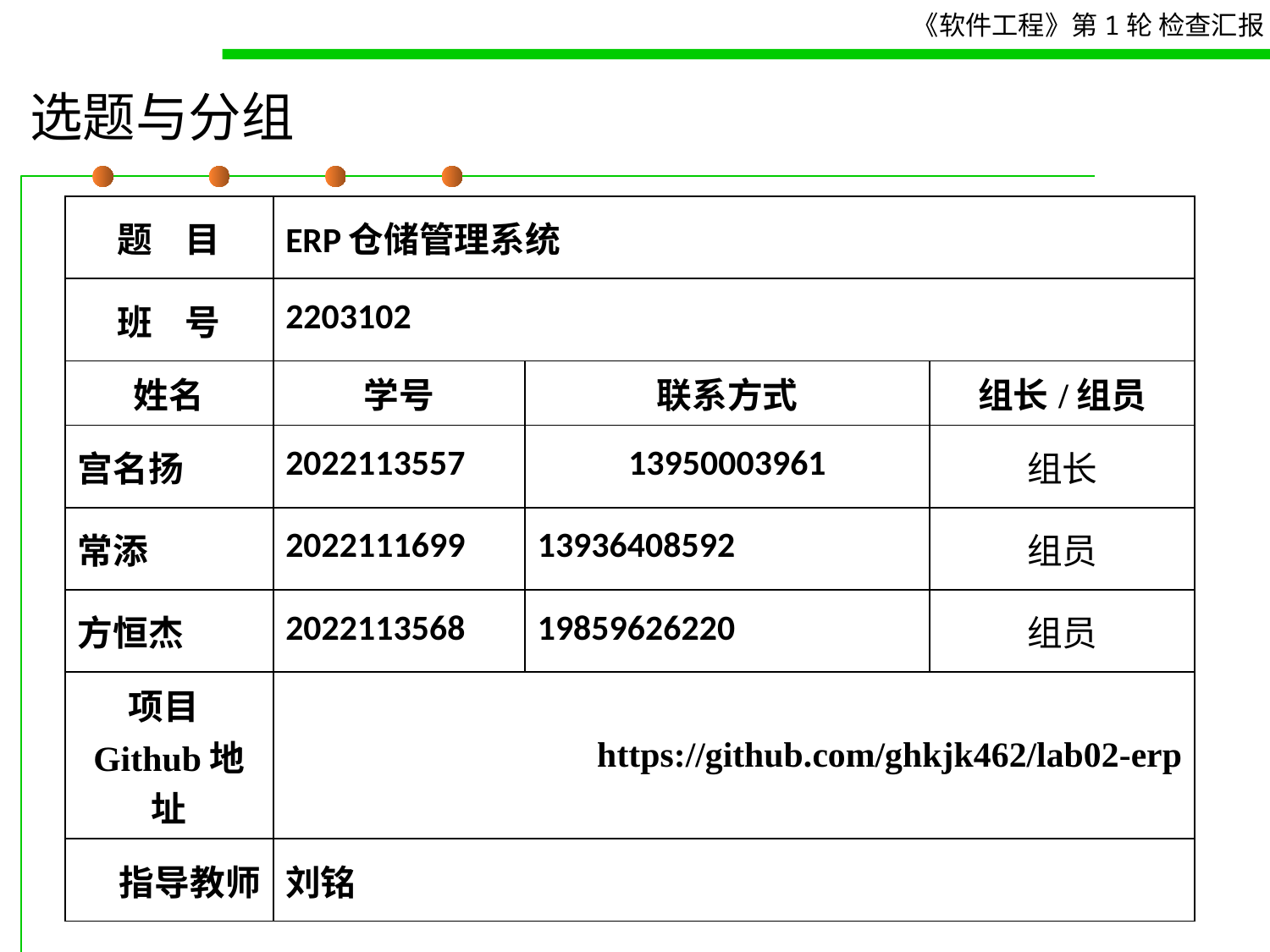

# 选题与分组
| 题 目 | ERP仓储管理系统 |  |  |
| --- | --- | --- | --- |
| 班 号 | 2203102 |  |  |
| 姓名 | 学号 | 联系方式 | 组长/组员 |
| 宫名扬 | 2022113557 | 13950003961 | 组长 |
| 常添 | 2022111699 | 13936408592 | 组员 |
| 方恒杰 | 2022113568 | 19859626220 | 组员 |
| 项目Github地址 | https://github.com/ghkjk462/lab02-erp |  |  |
| 指导教师 | 刘铭 |  |  |